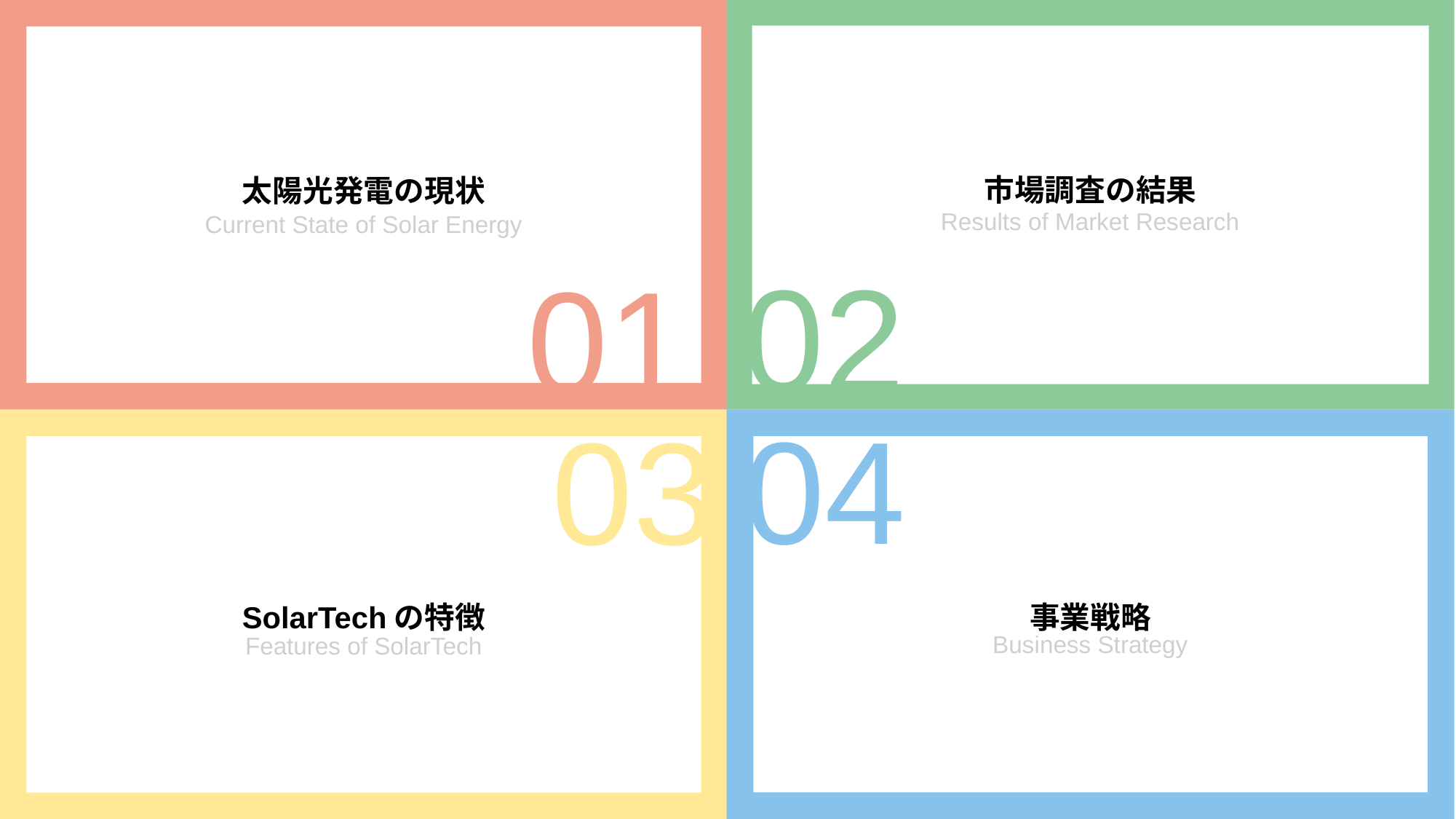

市場調査の結果
太陽光発電の現状
Results of Market Research
Current State of Solar Energy
02
01
04
03

SolarTechの特徴
Features of SolarTech
事業戦略
Business Strategy